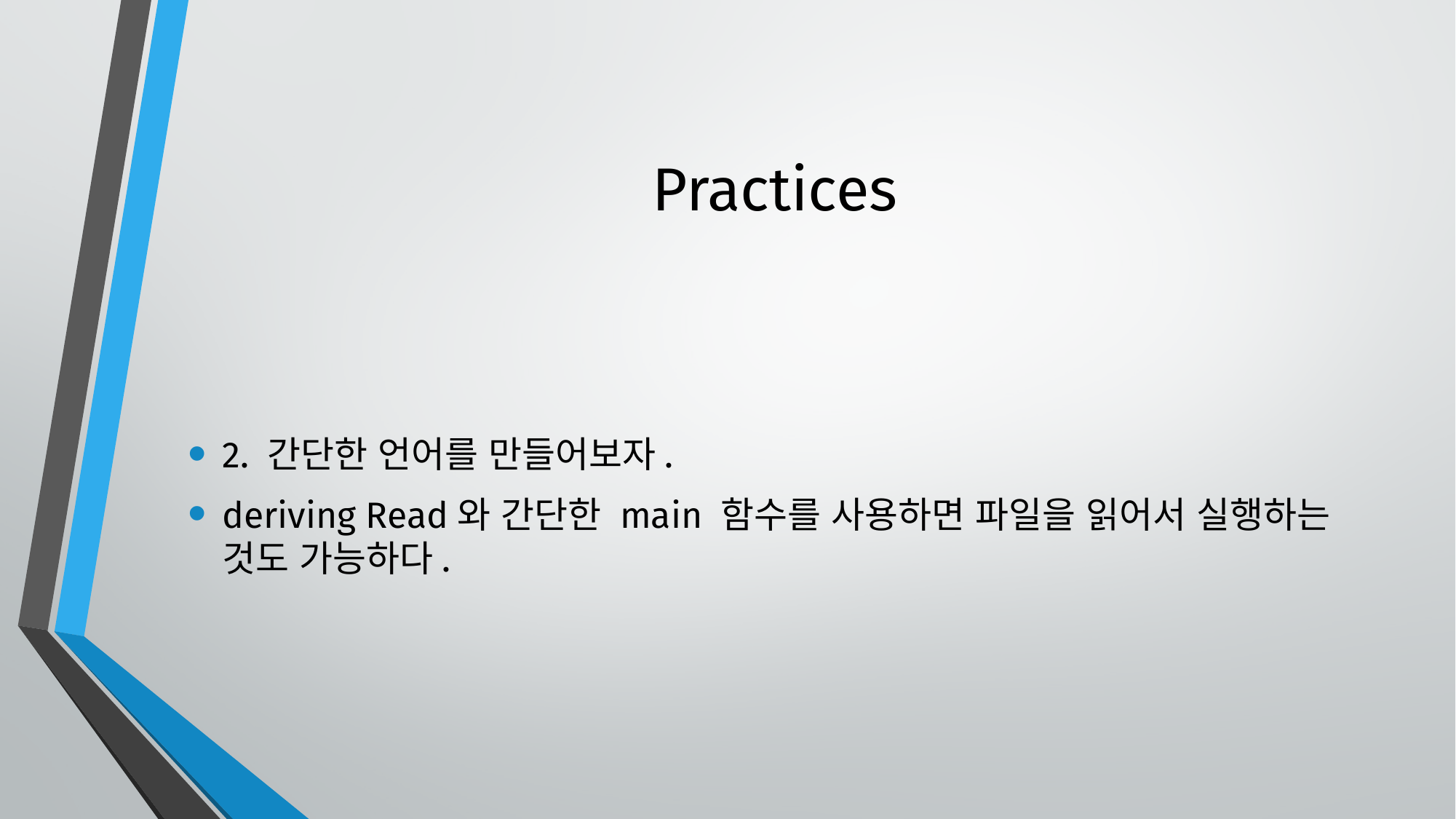

# Practices
2. 간단한 언어를 만들어보자.
deriving Read와 간단한 main 함수를 사용하면 파일을 읽어서 실행하는 것도 가능하다.